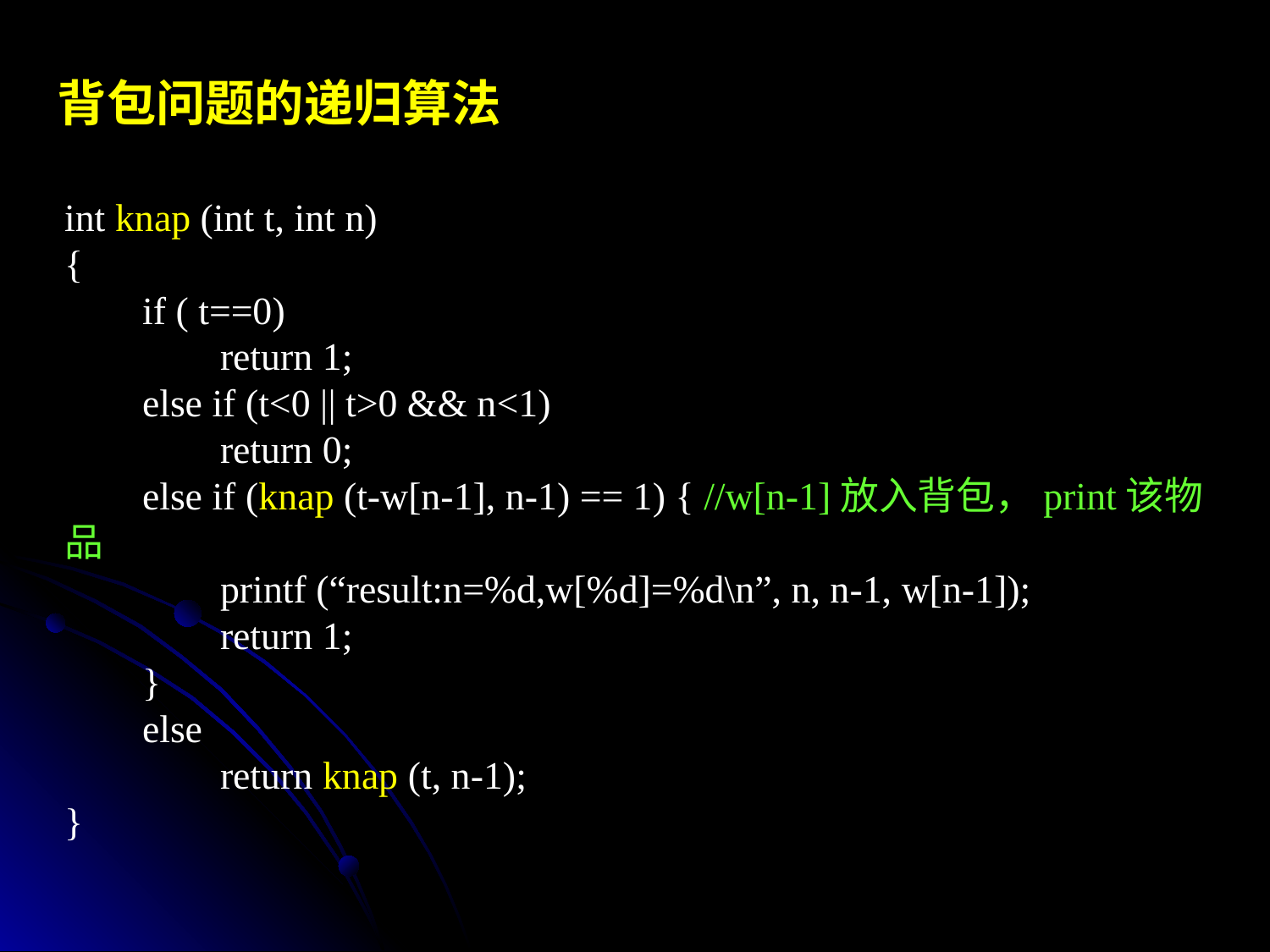

背包问题的递归算法
int knap (int t, int n)
{
        if ( t==0)
                return 1;
        else if (t<0 || t>0 && n<1)
                return 0;
        else if (knap (t-w[n-1], n-1) == 1) { //w[n-1]放入背包，print该物品
                printf (“result:n=%d,w[%d]=%d\n”, n, n-1, w[n-1]);
                return 1;
        }
        else
                return knap (t, n-1);
}